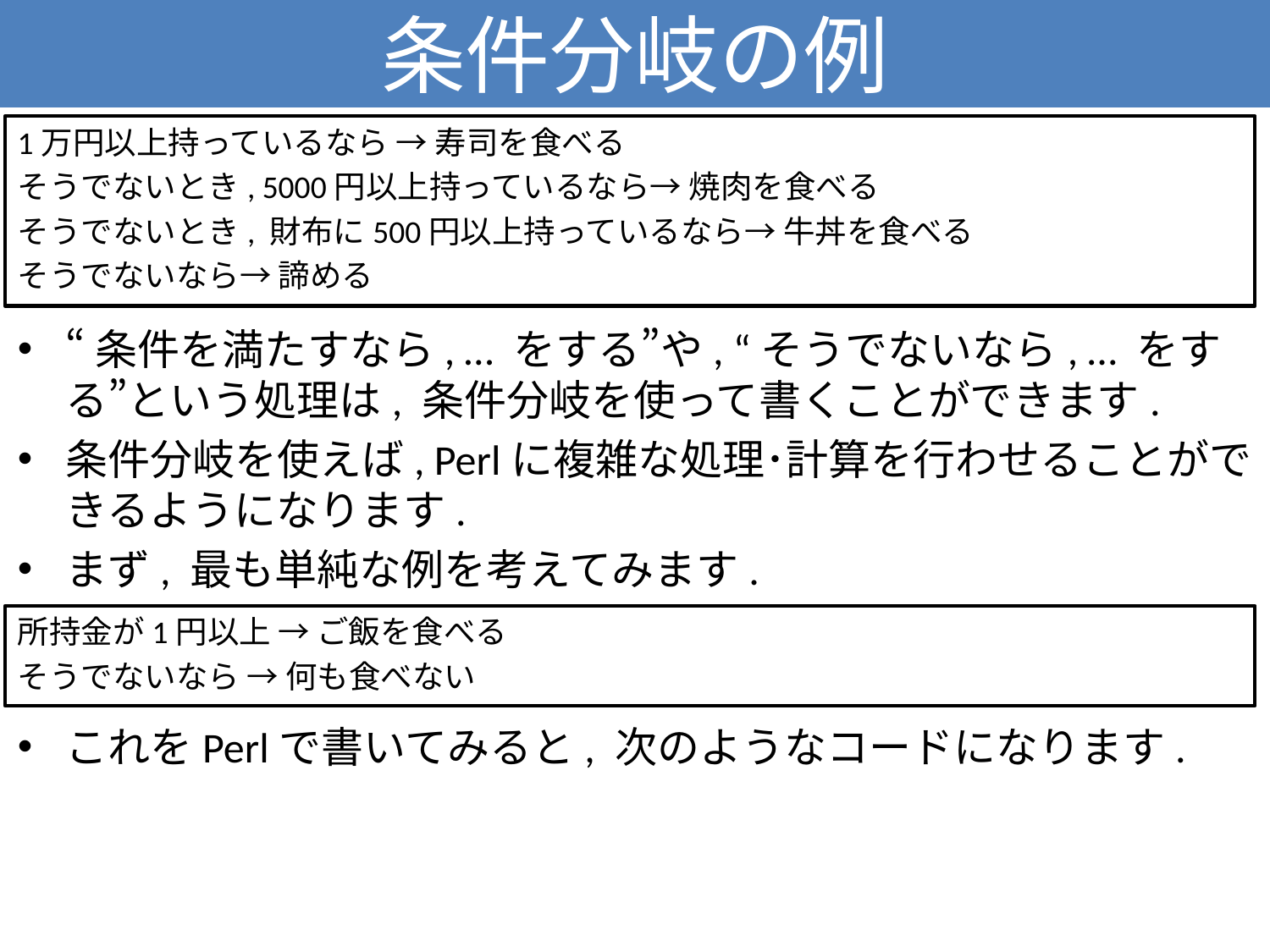

条件分岐の例
1万円以上持っているなら → 寿司を食べる
そうでないとき, 5000円以上持っているなら→ 焼肉を食べる
そうでないとき, 財布に500円以上持っているなら→ 牛丼を食べる
そうでないなら→ 諦める
“条件を満たすなら, … をする”や, “そうでないなら, … をする”という処理は, 条件分岐を使って書くことができます.
条件分岐を使えば, Perlに複雑な処理･計算を行わせることができるようになります.
まず, 最も単純な例を考えてみます.

これをPerlで書いてみると, 次のようなコードになります.
所持金が1円以上 → ご飯を食べる
そうでないなら → 何も食べない